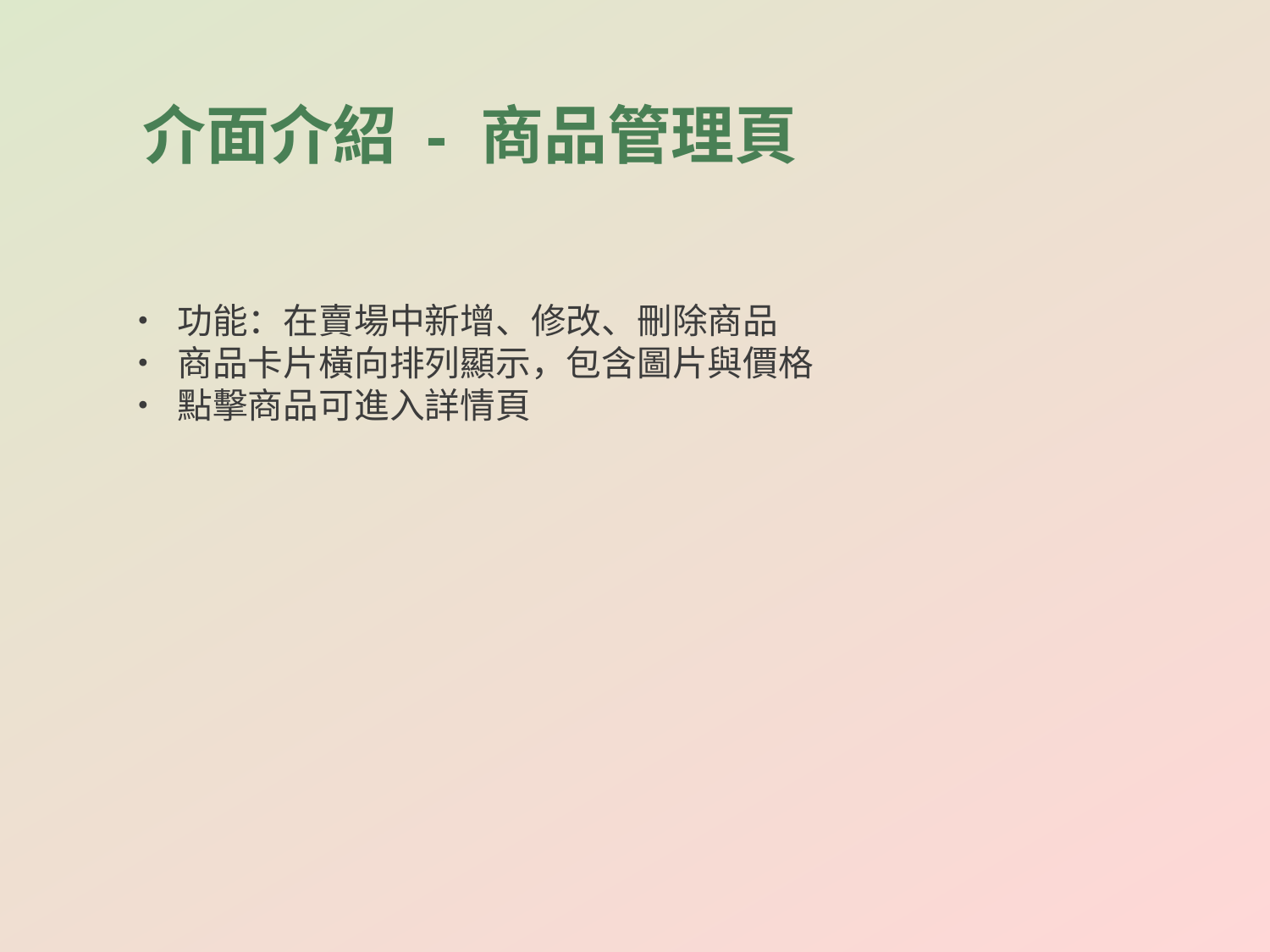

介面介紹 - 商品管理頁

• 功能：在賣場中新增、修改、刪除商品
• 商品卡片橫向排列顯示，包含圖片與價格
• 點擊商品可進入詳情頁